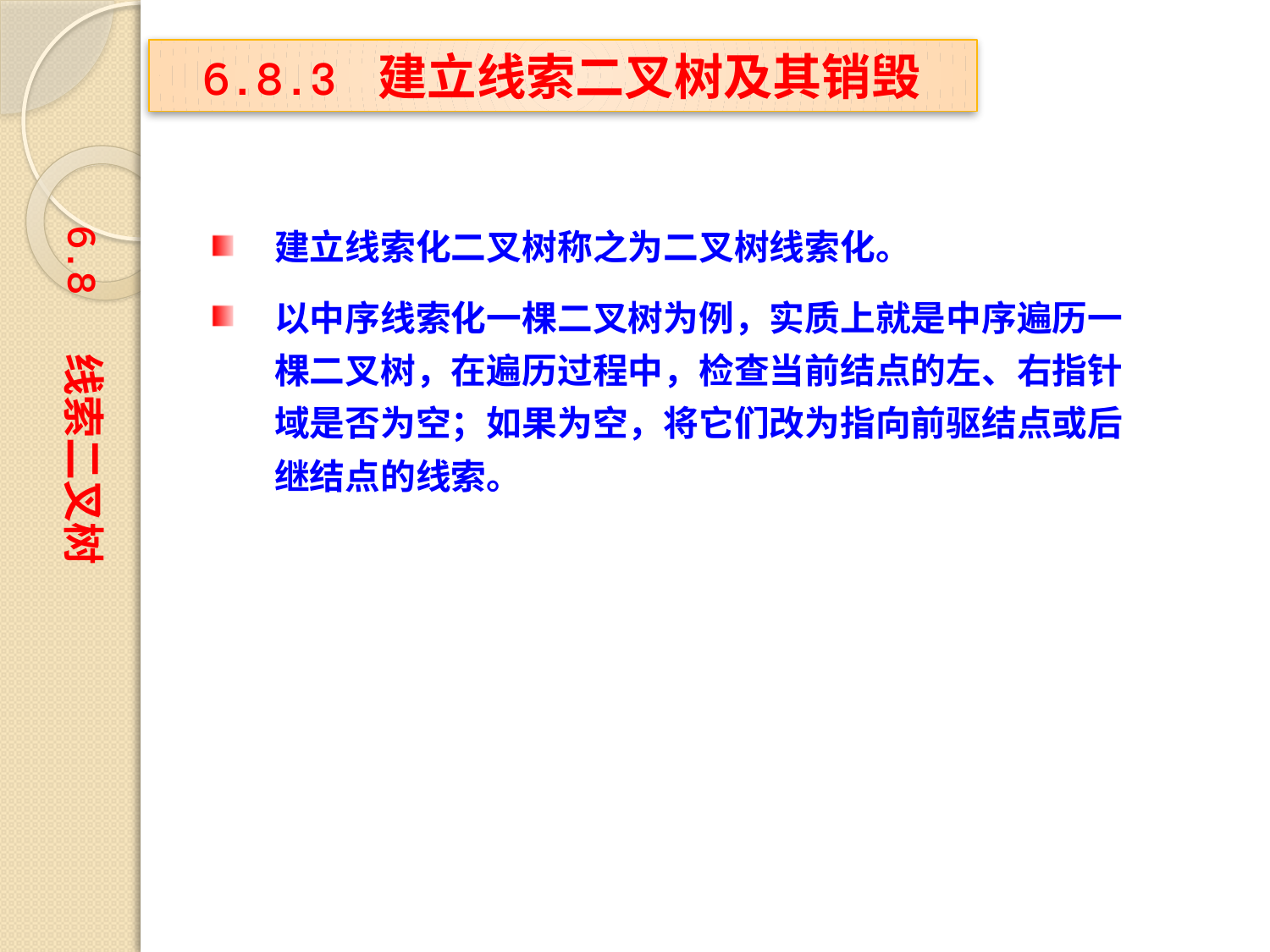

6.8.3 建立线索二叉树及其销毁
6.8  线索二叉树
建立线索化二叉树称之为二叉树线索化。
以中序线索化一棵二叉树为例，实质上就是中序遍历一棵二叉树，在遍历过程中，检查当前结点的左、右指针域是否为空；如果为空，将它们改为指向前驱结点或后继结点的线索。